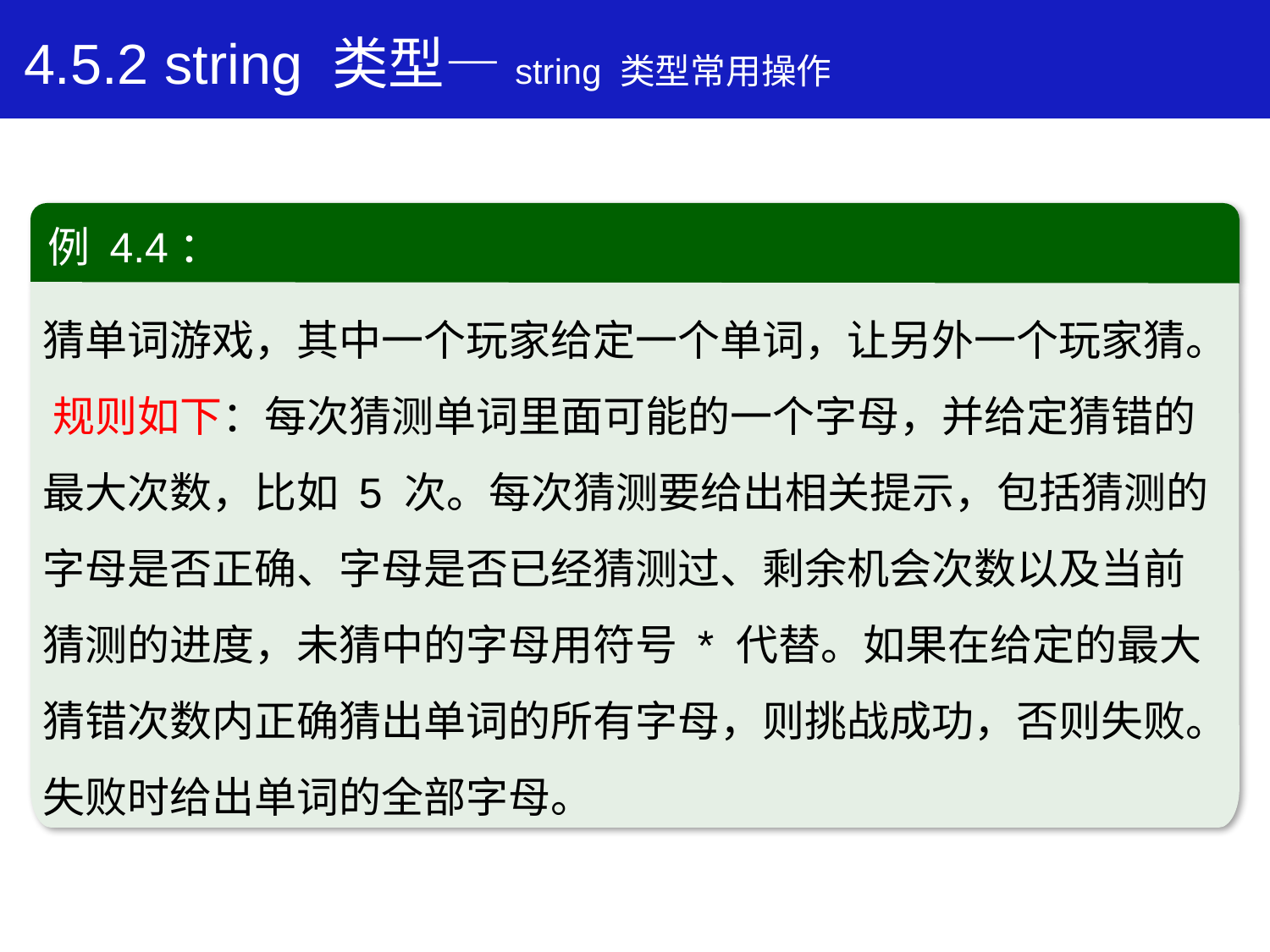

4.5.2 string 类型—string 类型常用操作
例 4.4：
猜单词游戏，其中一个玩家给定一个单词，让另外一个玩家猜。 规则如下：每次猜测单词里面可能的一个字母，并给定猜错的最大次数，比如 5 次。每次猜测要给出相关提示，包括猜测的字母是否正确、字母是否已经猜测过、剩余机会次数以及当前猜测的进度，未猜中的字母用符号 * 代替。如果在给定的最大猜错次数内正确猜出单词的所有字母，则挑战成功，否则失败。失败时给出单词的全部字母。
学习目标
86